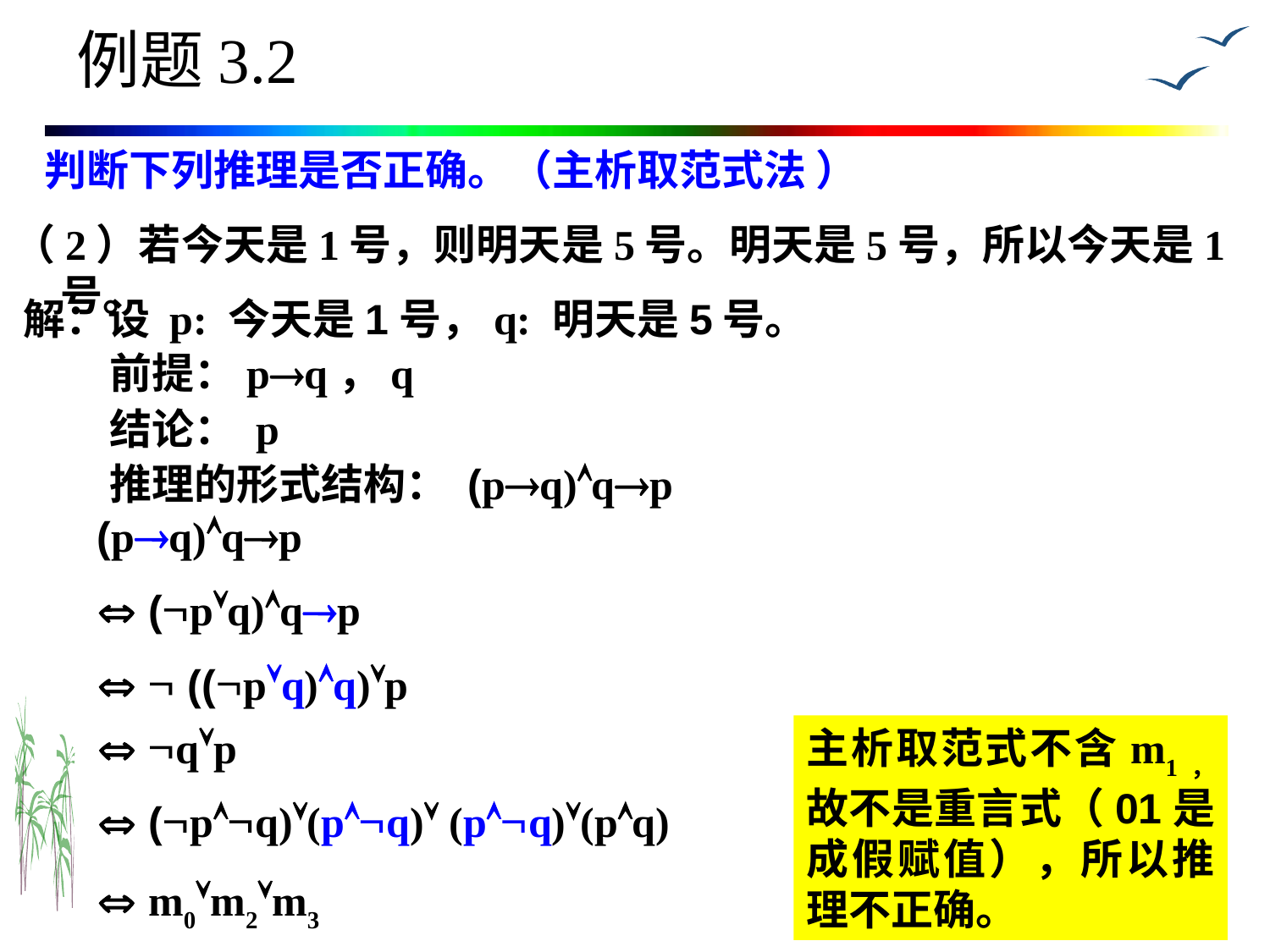

# 例题3.2
判断下列推理是否正确。（主析取范式法 ）
（2）若今天是1号，则明天是5号。明天是5号，所以今天是1号。
解：设 p: 今天是1号，q: 明天是5号。
	   前提：p→q，q
	   结论： p
	   推理的形式结构： (p→q)∧q→p
(p→q)∧q→p
⇔ (¬p∨q)∧q→p
⇔ ¬ ((¬p∨q)∧q)∨p
⇔ ¬q∨p
主析取范式不含m1，故不是重言式（01是成假赋值），所以推理不正确。
⇔ (¬p∧¬q)∨(p∧¬q)∨ (p∧¬q)∨(p∧q)
⇔ m0∨m2∨m3